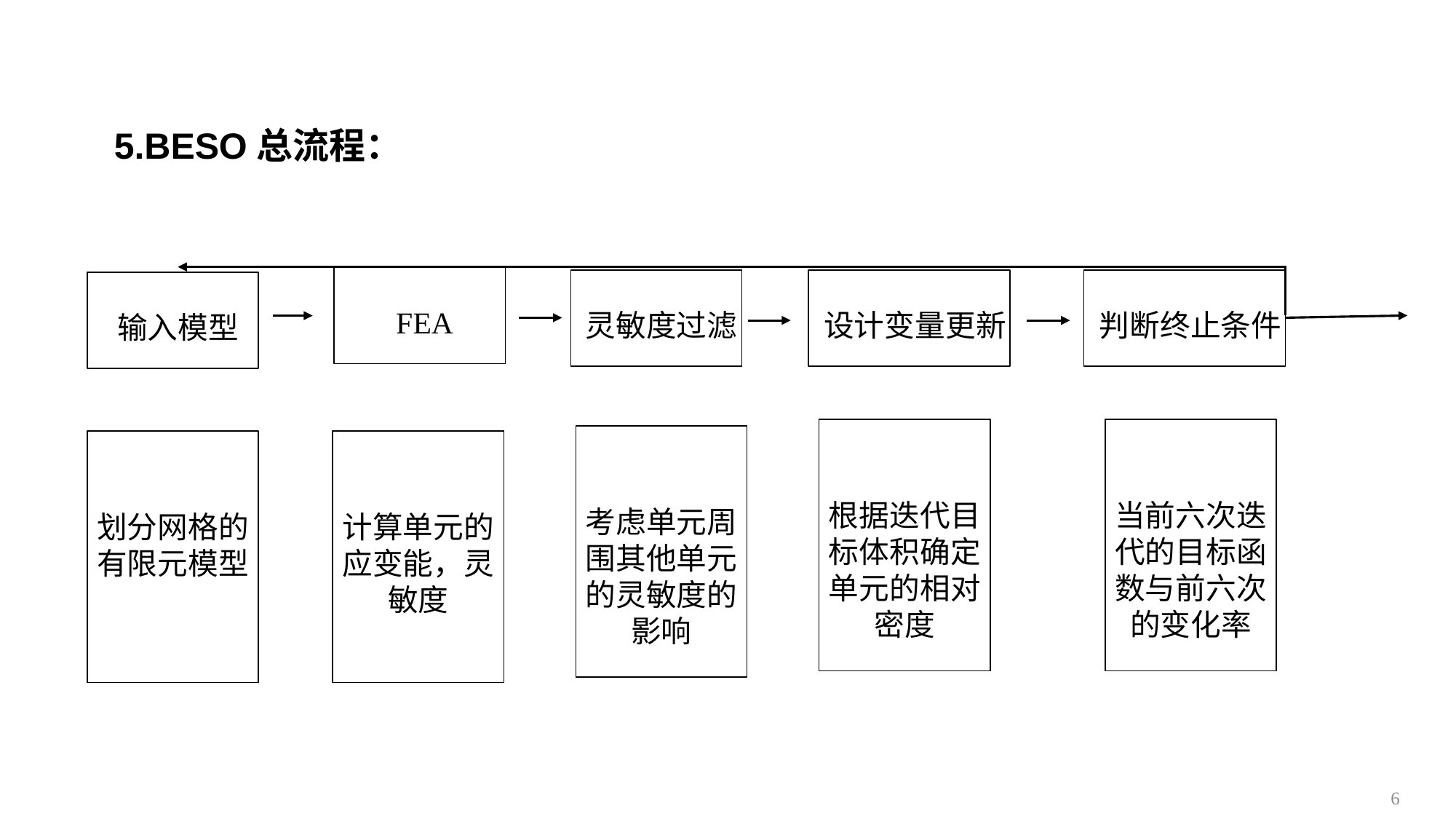

5.BESO总流程：

FEA

灵敏度过滤

判断终止条件

设计变量更新

输入模型

当前六次迭代的目标函数与前六次的变化率

根据迭代目标体积确定单元的相对密度

考虑单元周围其他单元的灵敏度的影响

计算单元的应变能，灵敏度

划分网格的有限元模型
6